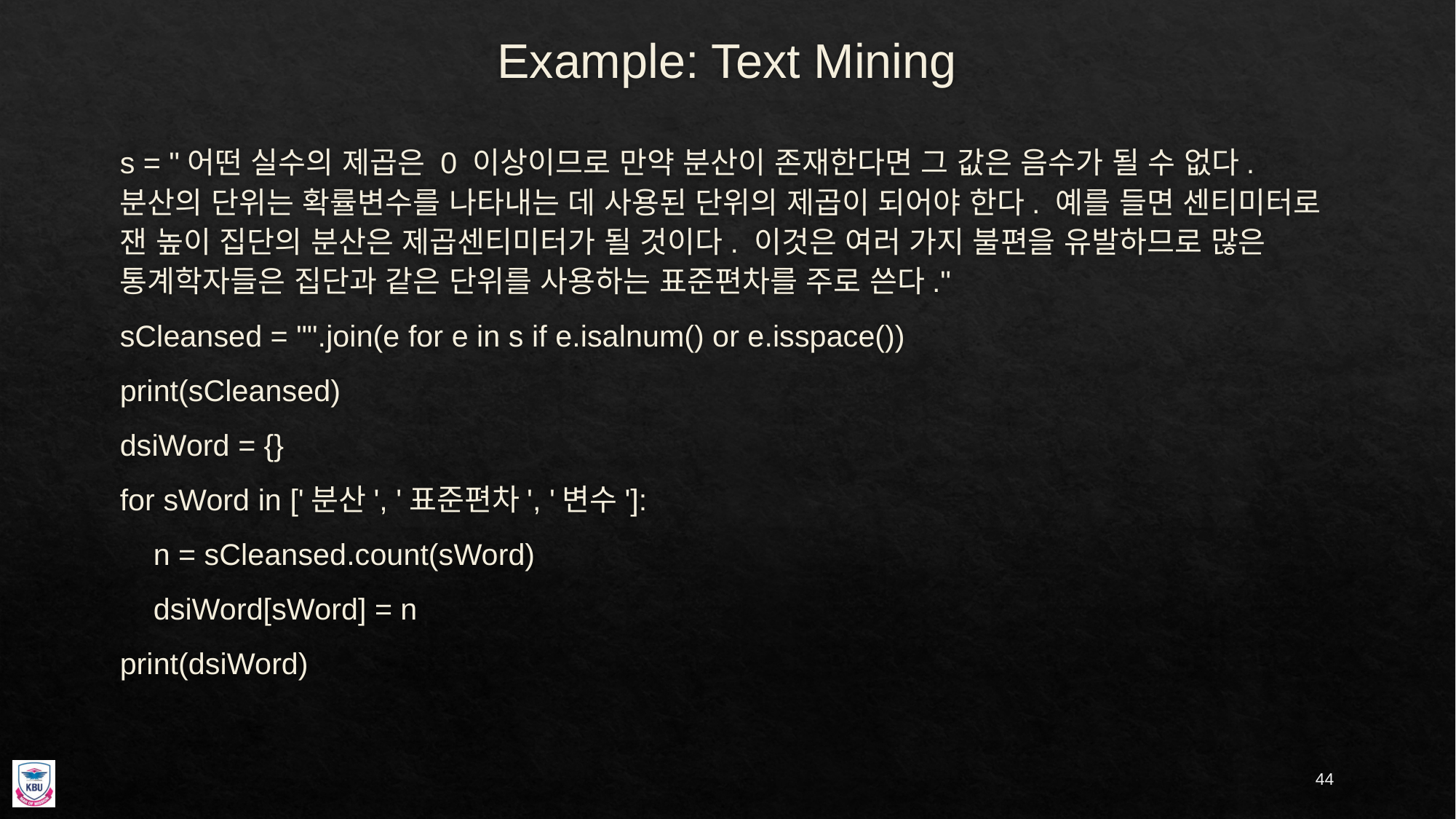

# Example: Text Mining
s = "어떤 실수의 제곱은 0 이상이므로 만약 분산이 존재한다면 그 값은 음수가 될 수 없다. 분산의 단위는 확률변수를 나타내는 데 사용된 단위의 제곱이 되어야 한다. 예를 들면 센티미터로 잰 높이 집단의 분산은 제곱센티미터가 될 것이다. 이것은 여러 가지 불편을 유발하므로 많은 통계학자들은 집단과 같은 단위를 사용하는 표준편차를 주로 쓴다."
sCleansed = "".join(e for e in s if e.isalnum() or e.isspace())
print(sCleansed)
dsiWord = {}
for sWord in ['분산', '표준편차', '변수']:
    n = sCleansed.count(sWord)
    dsiWord[sWord] = n
print(dsiWord)
44